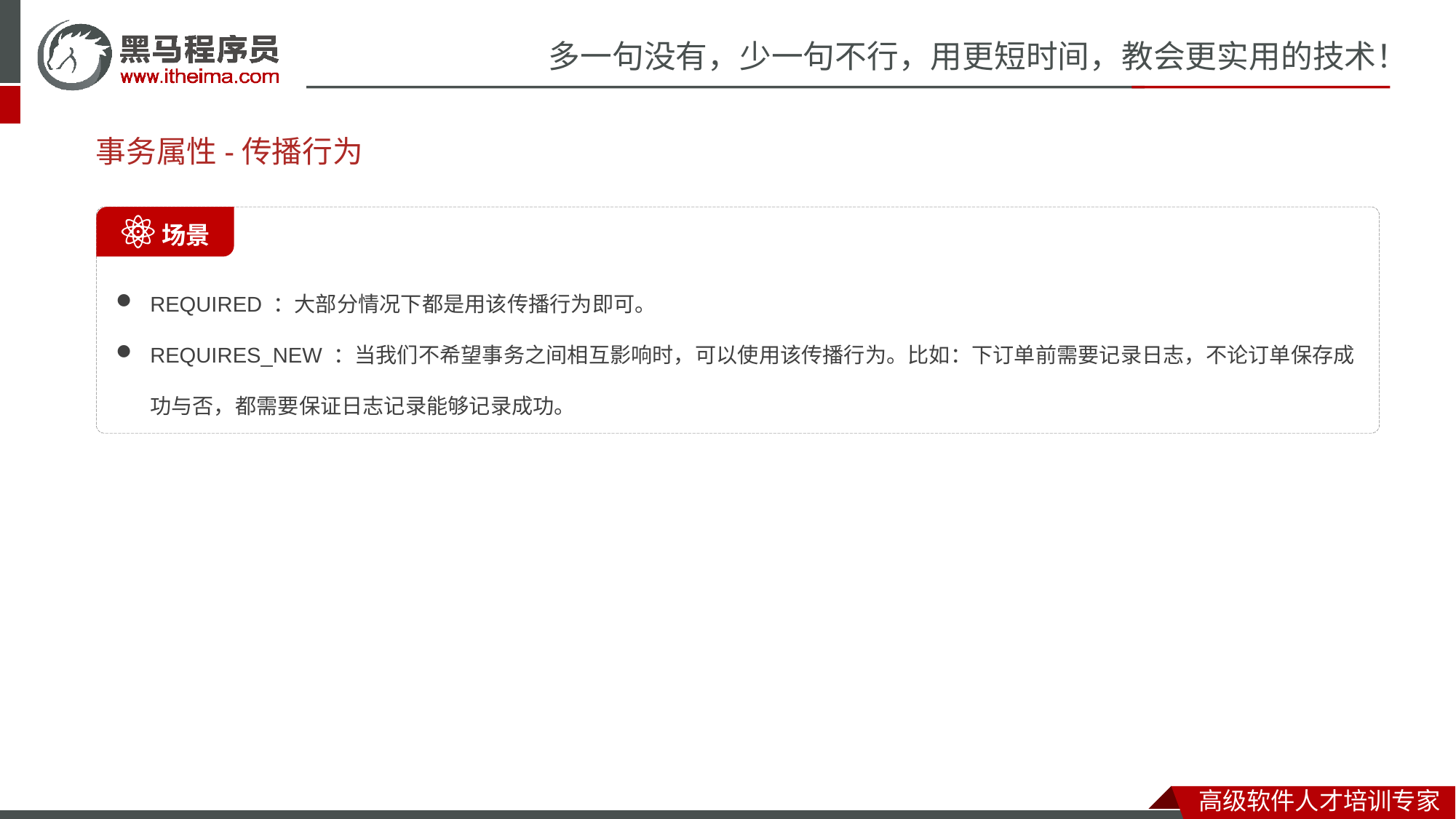

# 事务属性-传播行为
REQUIRED ：大部分情况下都是用该传播行为即可。
REQUIRES_NEW ：当我们不希望事务之间相互影响时，可以使用该传播行为。比如：下订单前需要记录日志，不论订单保存成功与否，都需要保证日志记录能够记录成功。
        场景